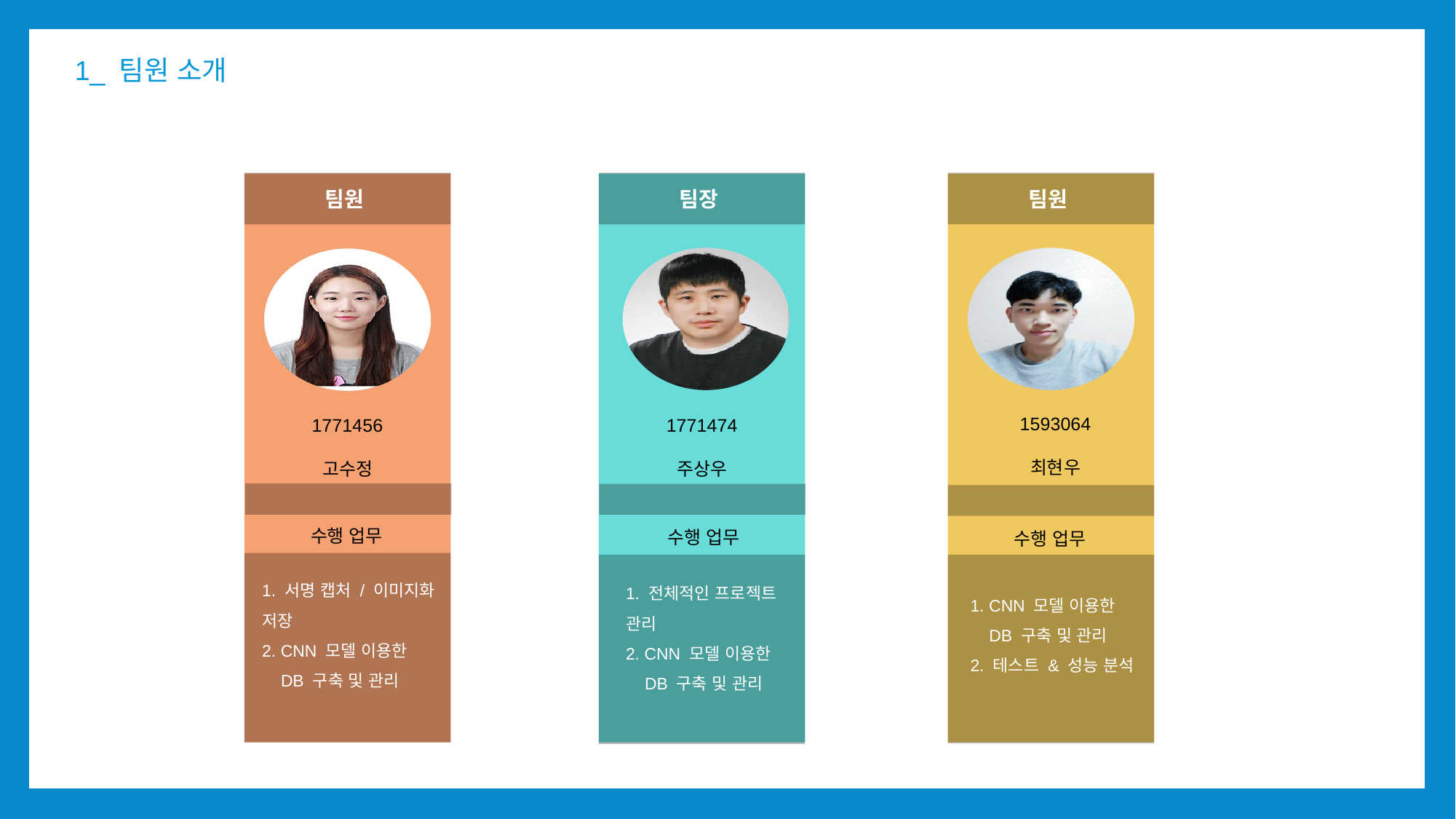

1_ 팀원 소개
팀원

1593064

최현우

수행 업무

1. CNN 모델 이용한
    DB 구축 및 관리
2. 테스트 & 성능 분석
팀원

1771456

고수정

수행 업무

1. 서명 캡처 / 이미지화 저장
2. CNN 모델 이용한
    DB 구축 및 관리
팀장

1771474

주상우

수행 업무

1. 전체적인 프로젝트 관리
2. CNN 모델 이용한
    DB 구축 및 관리